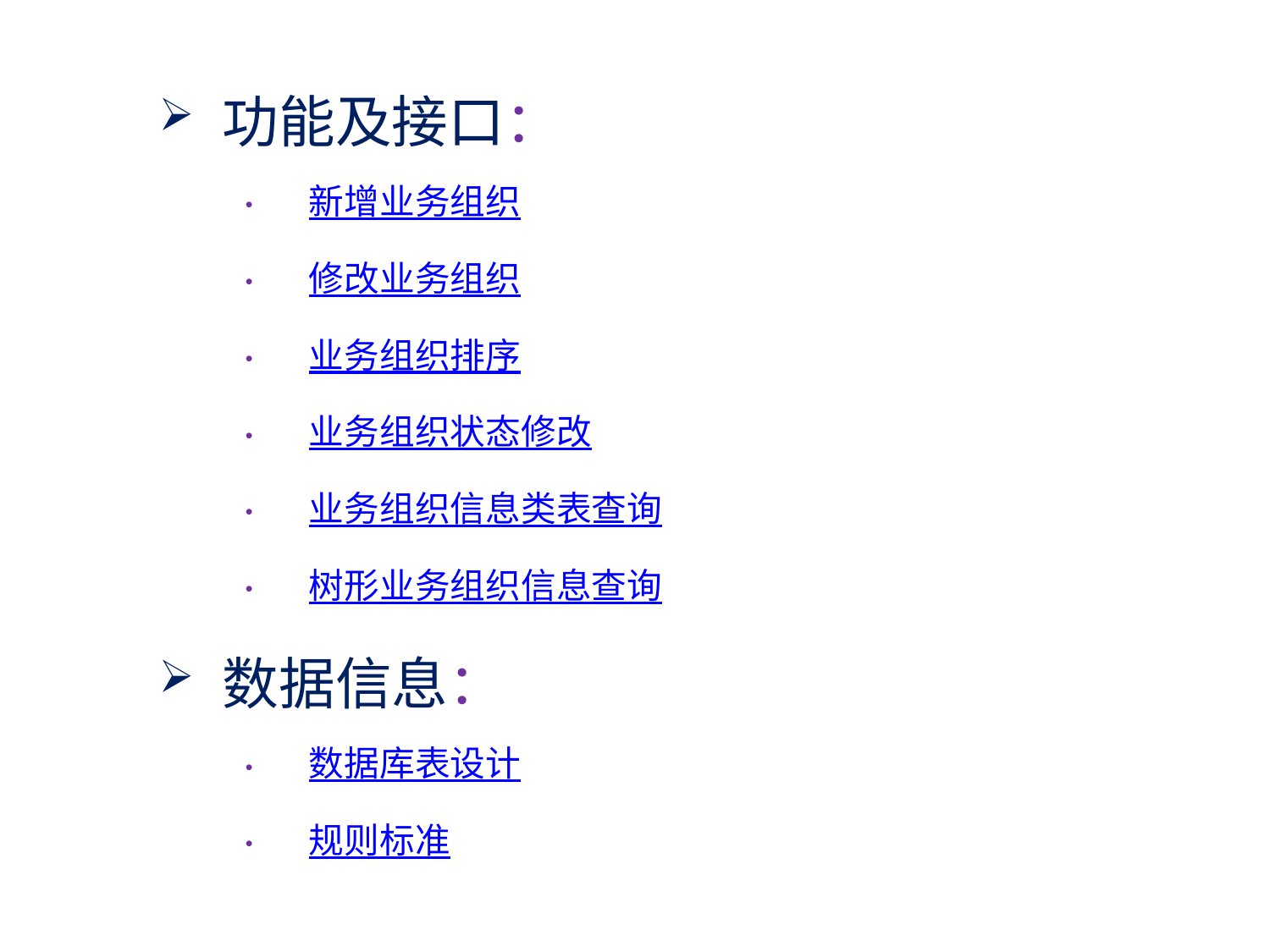

功能及接口：
新增业务组织
修改业务组织
业务组织排序
业务组织状态修改
业务组织信息类表查询
树形业务组织信息查询
数据信息：
数据库表设计
规则标准